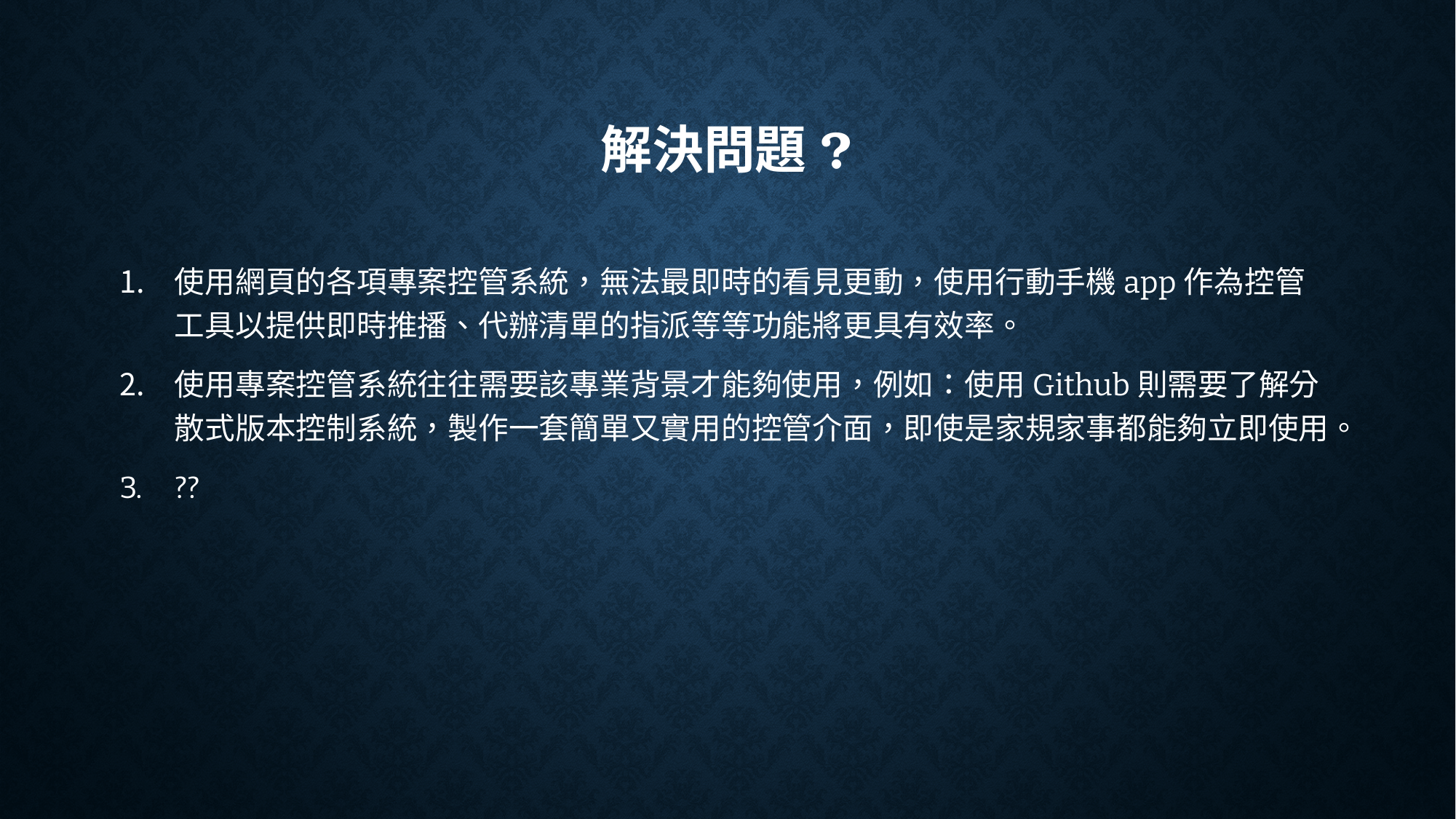

# 解決問題?
使用網頁的各項專案控管系統，無法最即時的看見更動，使用行動手機app作為控管工具以提供即時推播、代辦清單的指派等等功能將更具有效率。
使用專案控管系統往往需要該專業背景才能夠使用，例如：使用Github則需要了解分散式版本控制系統，製作一套簡單又實用的控管介面，即使是家規家事都能夠立即使用。
??